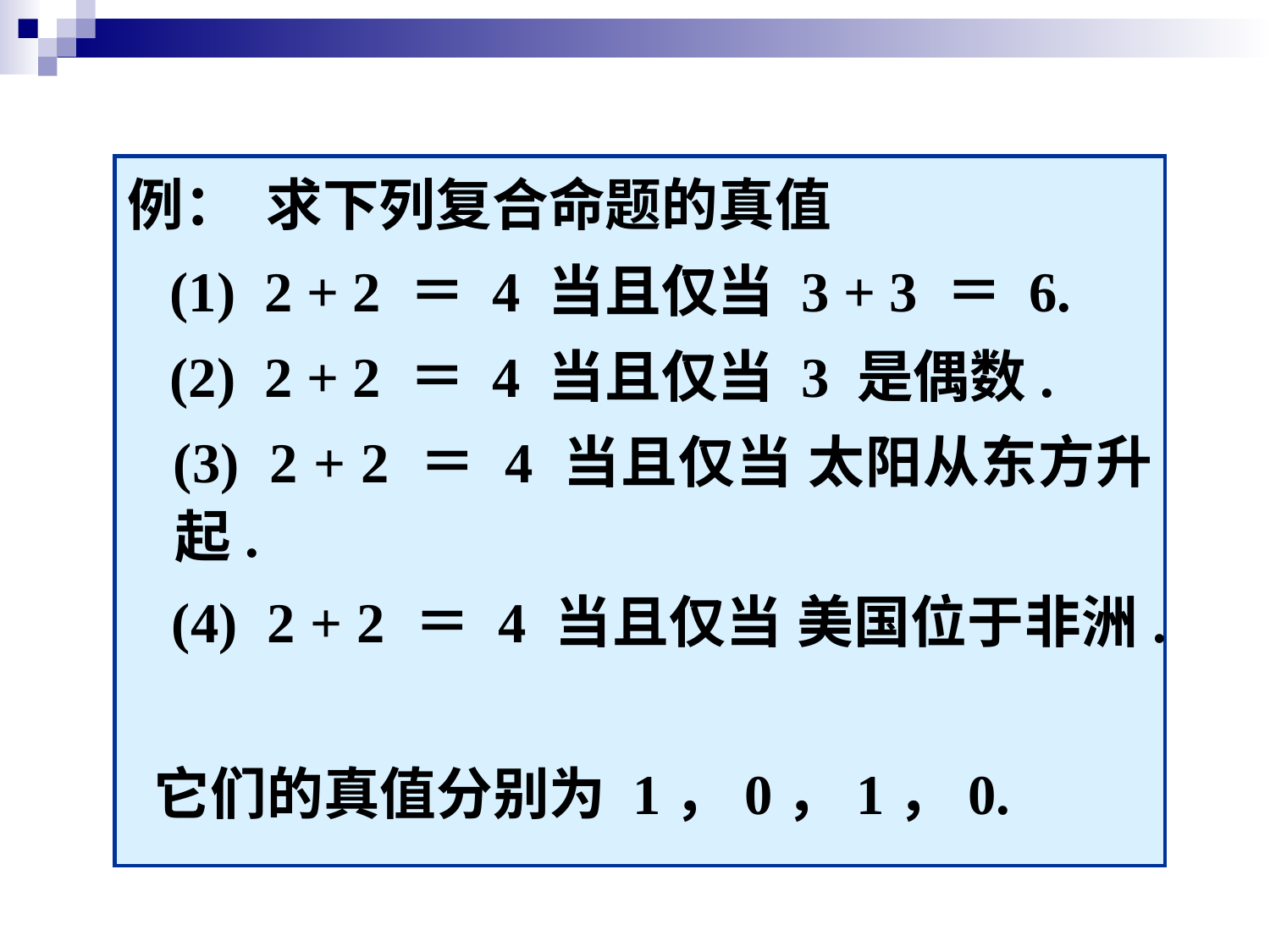

例：  求下列复合命题的真值
   (1)  2 + 2 ＝ 4 当且仅当 3 + 3 ＝ 6.
   (2)  2 + 2 ＝ 4 当且仅当 3 是偶数.
   (3)  2 + 2 ＝ 4 当且仅当 太阳从东方升起.
   (4)  2 + 2 ＝ 4 当且仅当 美国位于非洲.

 它们的真值分别为 1，0，1，0.